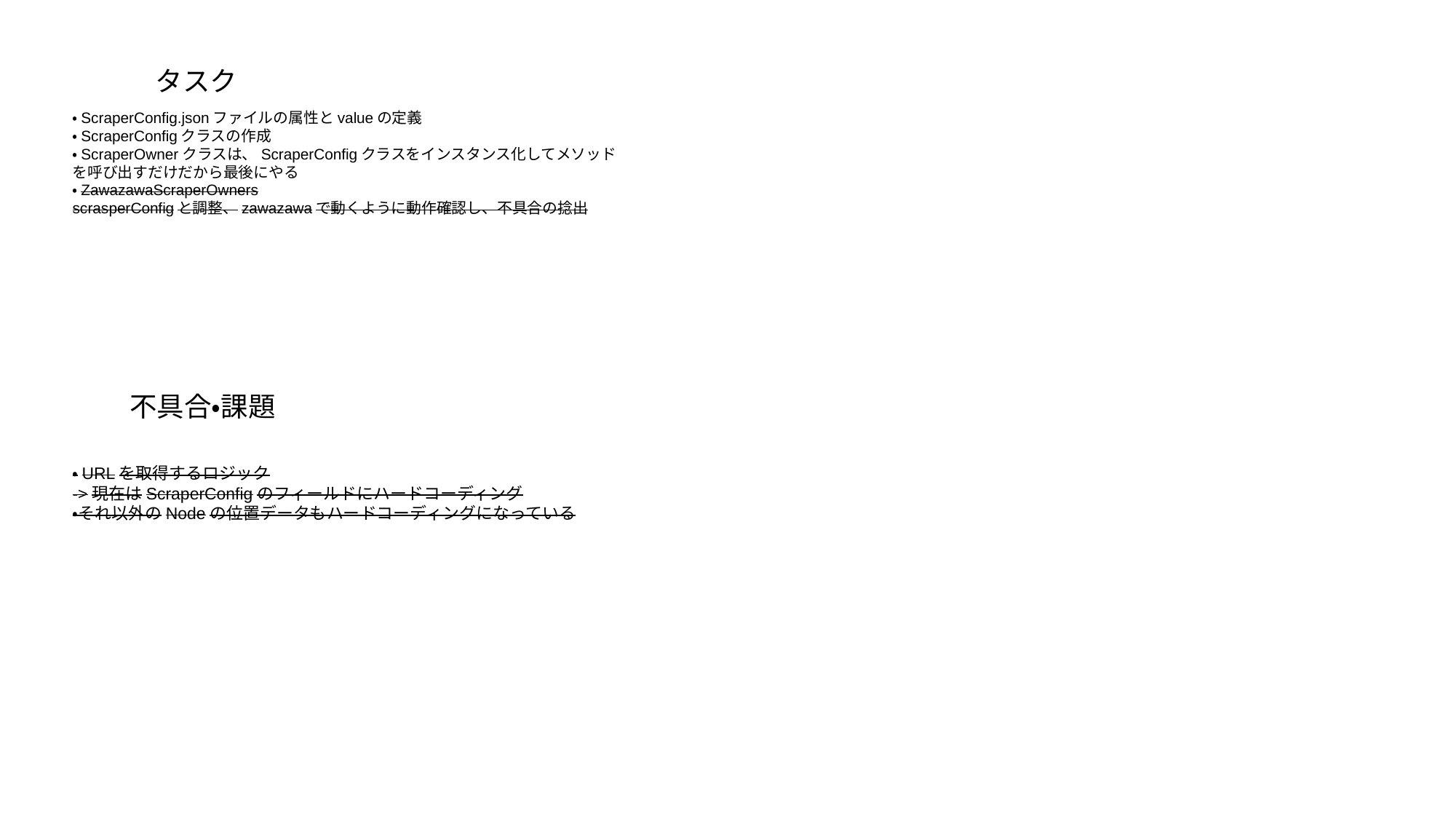

タスク
・ScraperConfig.jsonファイルの属性とvalueの定義
・ScraperConfigクラスの作成
・ScraperOwnerクラスは、ScraperConfigクラスをインスタンス化してメソッドを呼び出すだけだから最後にやる
・ZawazawaScraperOwners
scrasperConfigと調整、zawazawaで動くように動作確認し、不具合の捻出

不具合・課題
・URLを取得するロジック
->現在はScraperConfigのフィールドにハードコーディング
・それ以外のNodeの位置データもハードコーディングになっている